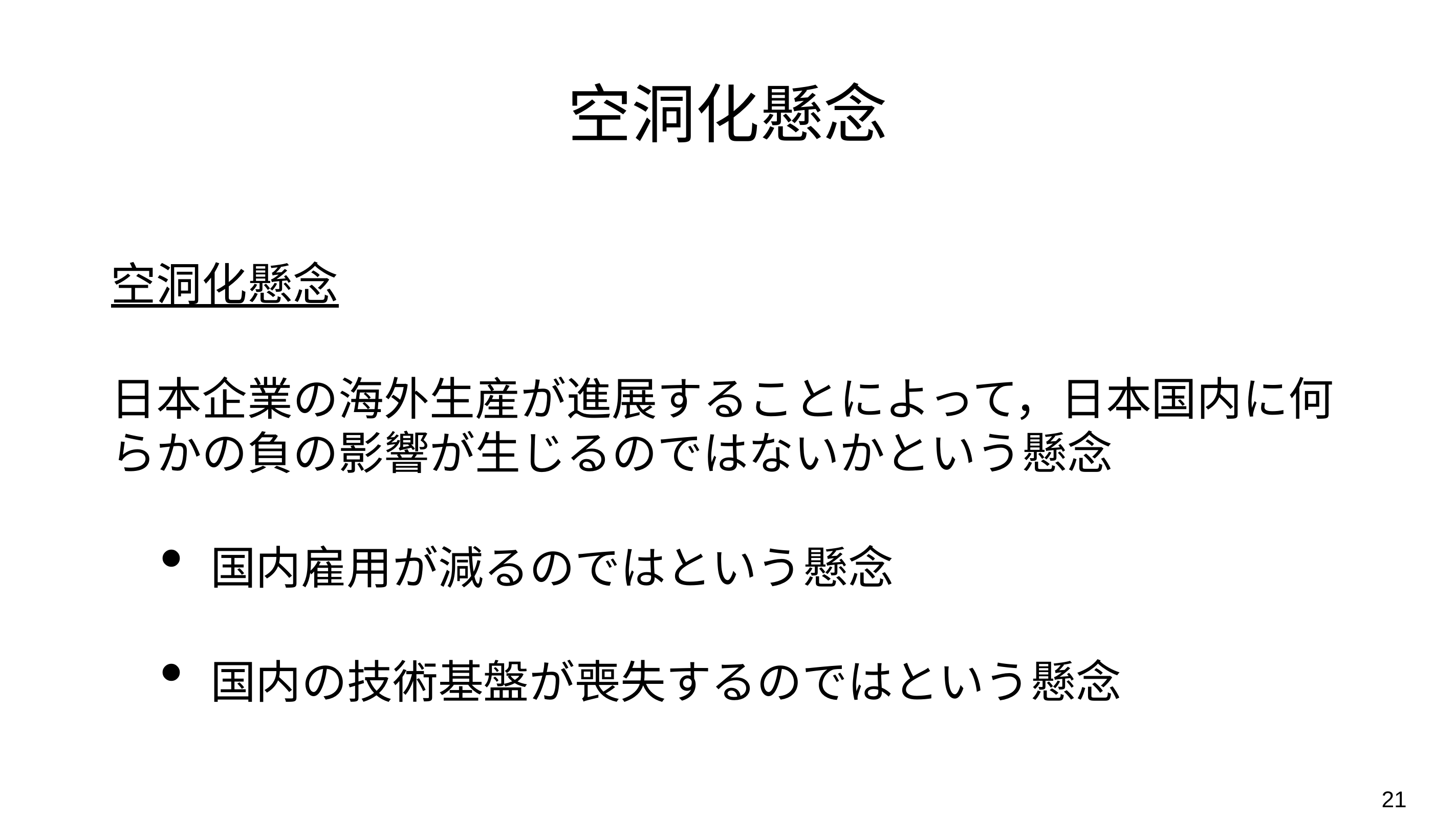

# 空洞化懸念
空洞化懸念
日本企業の海外生産が進展することによって，日本国内に何らかの負の影響が生じるのではないかという懸念
国内雇用が減るのではという懸念
国内の技術基盤が喪失するのではという懸念
21